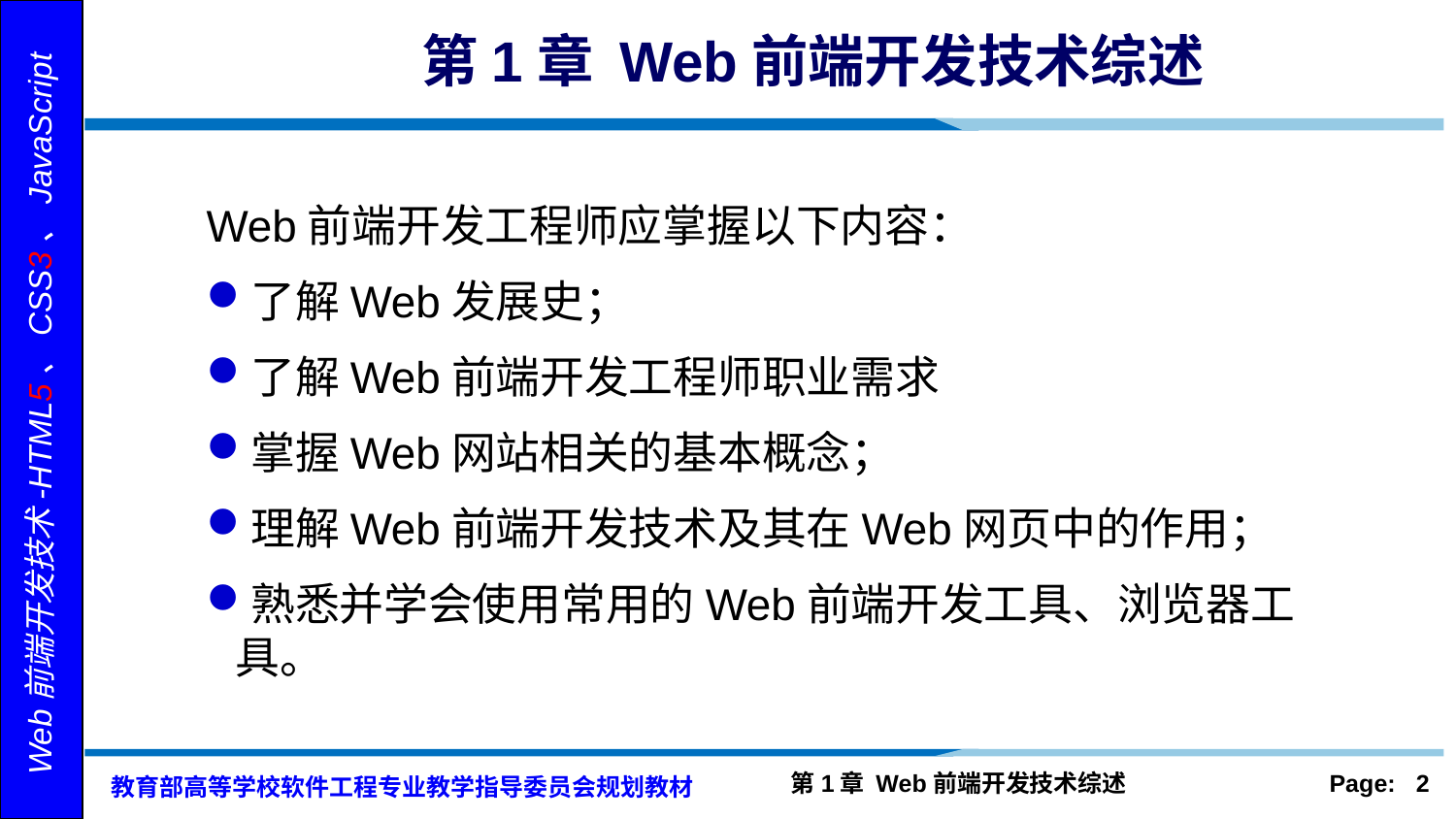

# 第1章 Web前端开发技术综述
Web前端开发工程师应掌握以下内容：
了解Web发展史；
了解Web前端开发工程师职业需求
掌握Web网站相关的基本概念；
理解Web前端开发技术及其在Web网页中的作用；
熟悉并学会使用常用的Web前端开发工具、浏览器工具。